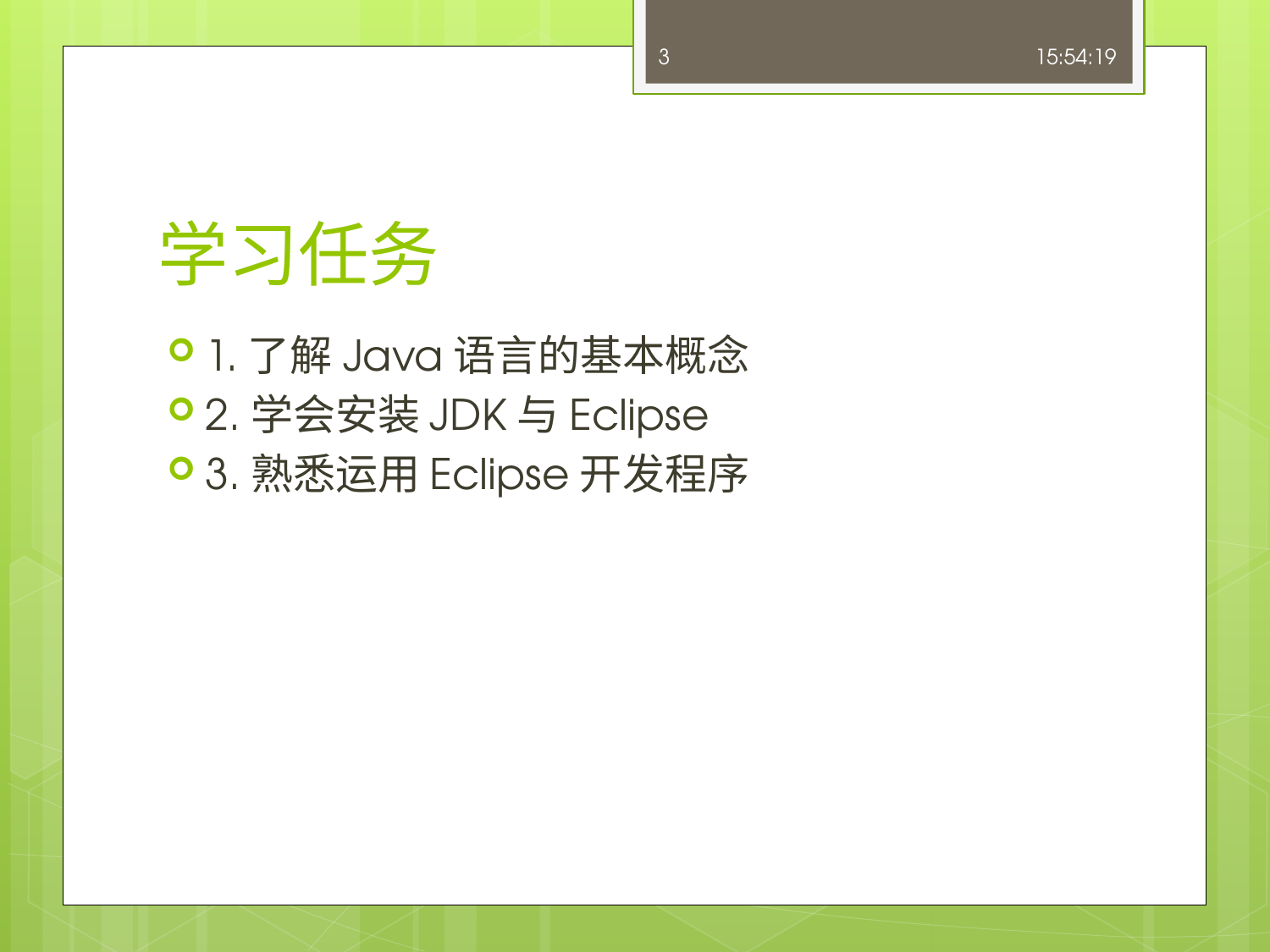

3
15:54:19
# 学习任务
1.了解Java语言的基本概念
2.学会安装JDK与Eclipse
3.熟悉运用Eclipse开发程序